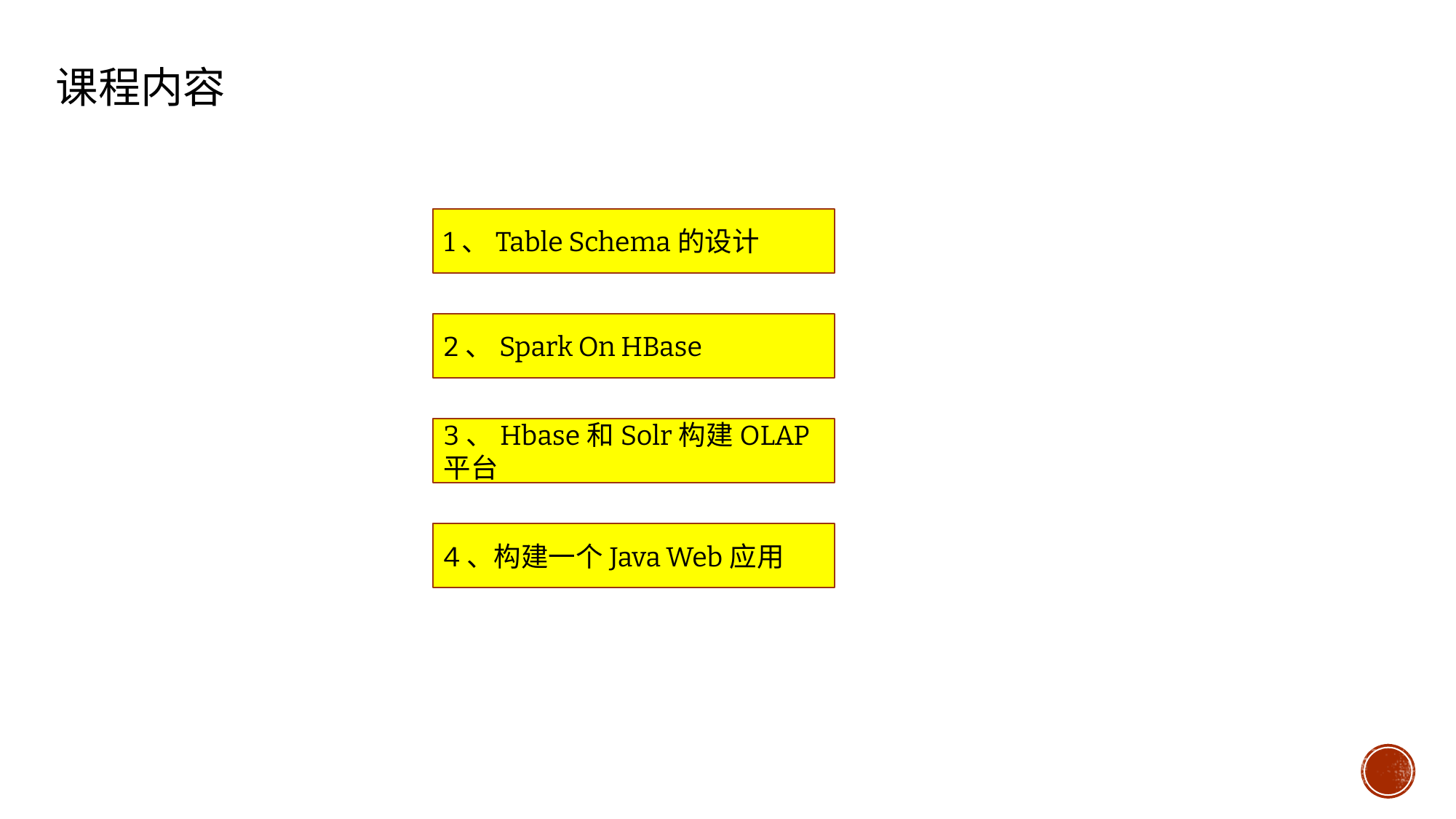

课程内容
1、Table Schema的设计
2、Spark On HBase
3、Hbase和Solr构建OLAP平台
4、构建一个Java Web应用